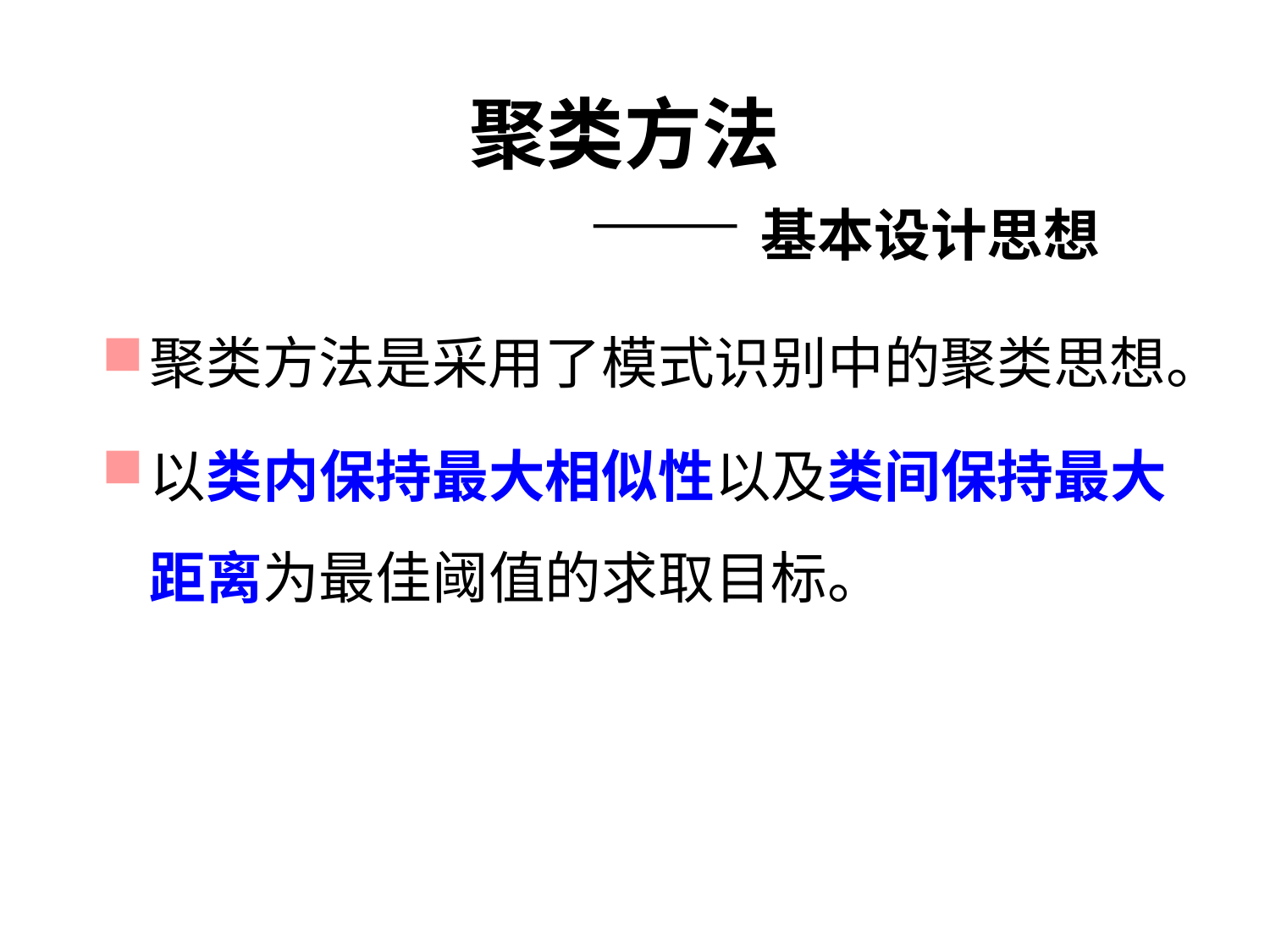

# 聚类方法 —— 基本设计思想
聚类方法是采用了模式识别中的聚类思想。
以类内保持最大相似性以及类间保持最大距离为最佳阈值的求取目标。